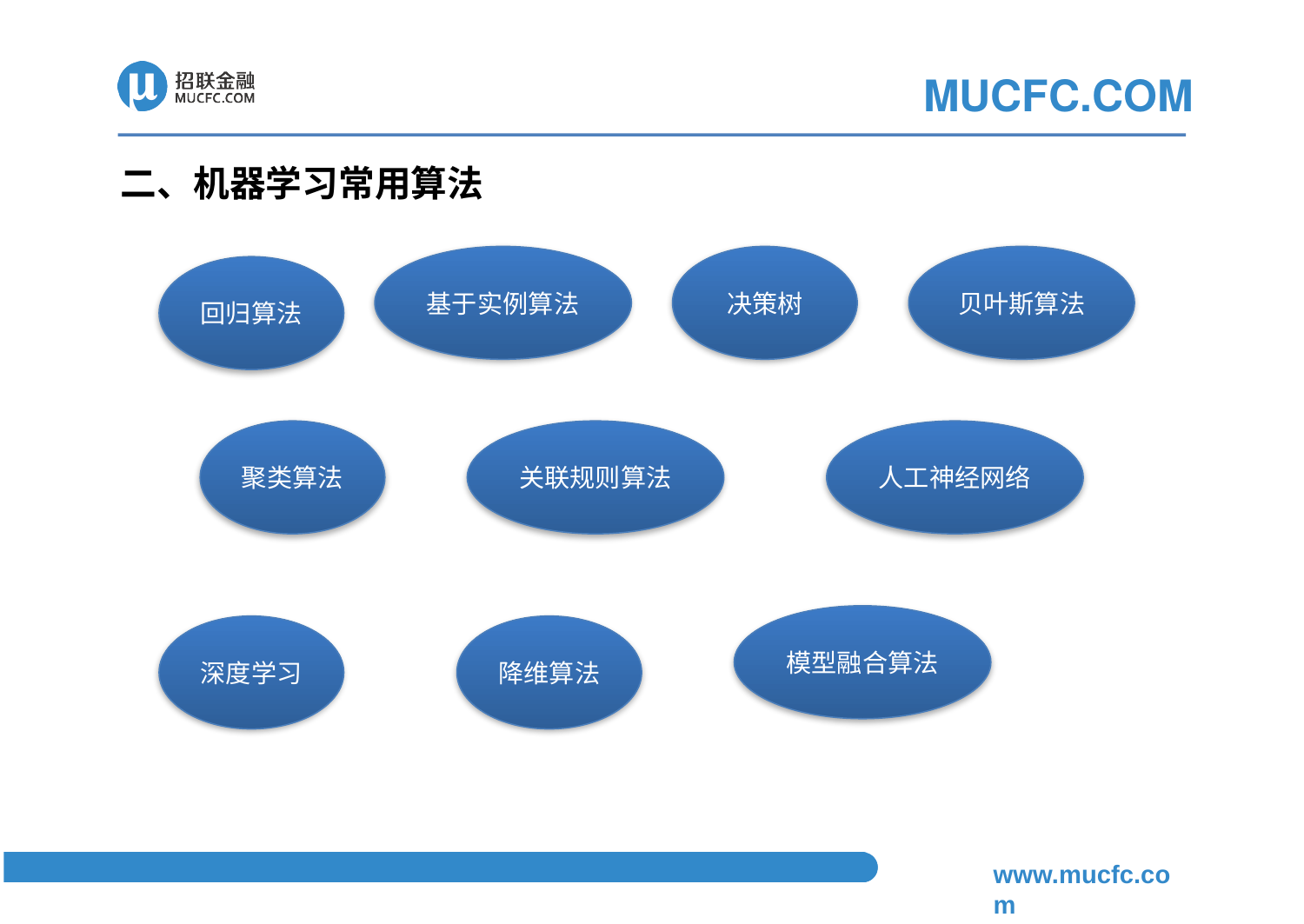

二、机器学习常用算法

基于实例算法
决策树
贝叶斯算法
回归算法

聚类算法
关联规则算法
人工神经网络

模型融合算法
深度学习
降维算法